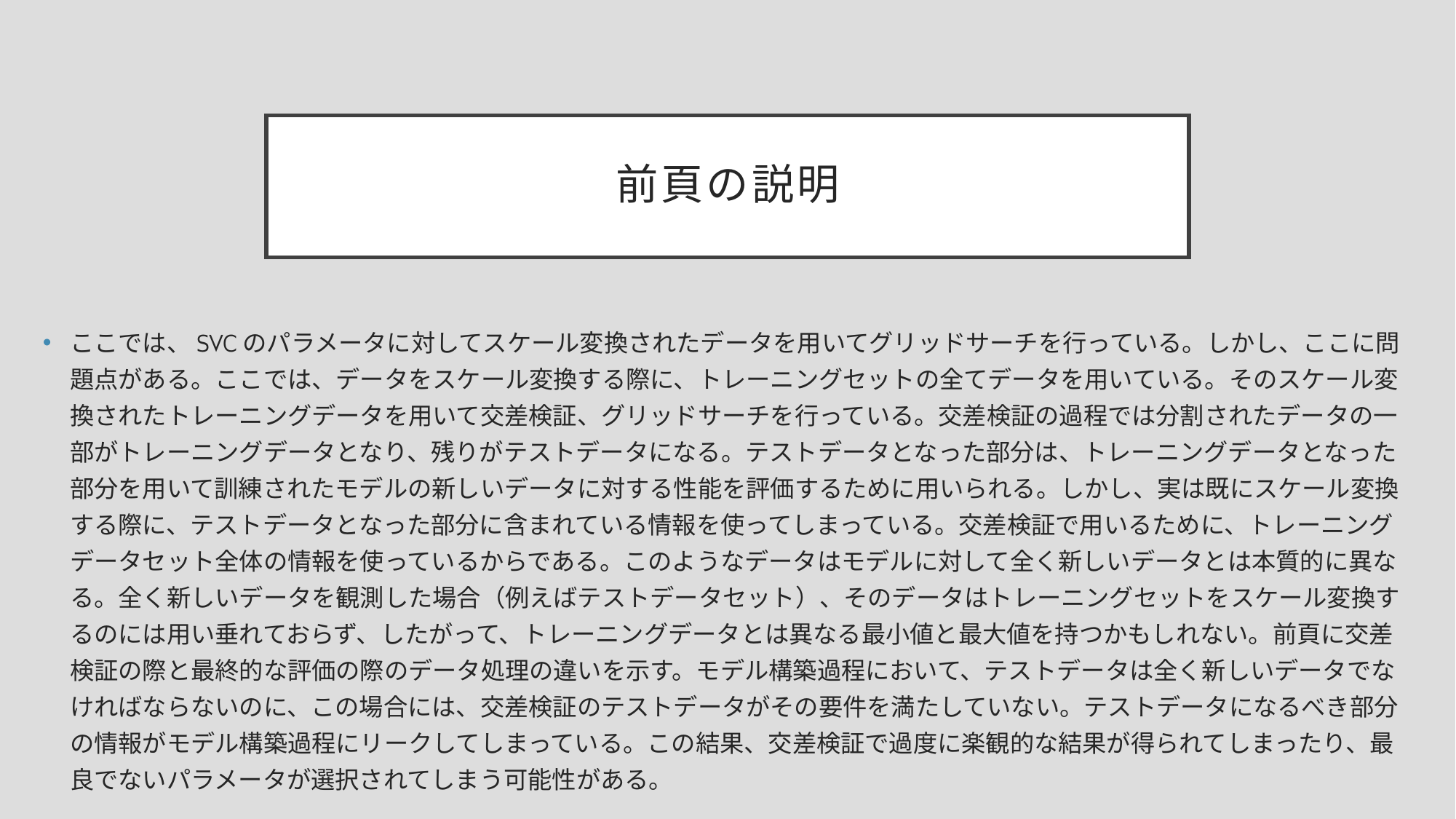

# 前頁の説明
ここでは、SVCのパラメータに対してスケール変換されたデータを用いてグリッドサーチを行っている。しかし、ここに問題点がある。ここでは、データをスケール変換する際に、トレーニングセットの全てデータを用いている。そのスケール変換されたトレーニングデータを用いて交差検証、グリッドサーチを行っている。交差検証の過程では分割されたデータの一部がトレーニングデータとなり、残りがテストデータになる。テストデータとなった部分は、トレーニングデータとなった部分を用いて訓練されたモデルの新しいデータに対する性能を評価するために用いられる。しかし、実は既にスケール変換する際に、テストデータとなった部分に含まれている情報を使ってしまっている。交差検証で用いるために、トレーニングデータセット全体の情報を使っているからである。このようなデータはモデルに対して全く新しいデータとは本質的に異なる。全く新しいデータを観測した場合（例えばテストデータセット）、そのデータはトレーニングセットをスケール変換するのには用い垂れておらず、したがって、トレーニングデータとは異なる最小値と最大値を持つかもしれない。前頁に交差検証の際と最終的な評価の際のデータ処理の違いを示す。モデル構築過程において、テストデータは全く新しいデータでなければならないのに、この場合には、交差検証のテストデータがその要件を満たしていない。テストデータになるべき部分の情報がモデル構築過程にリークしてしまっている。この結果、交差検証で過度に楽観的な結果が得られてしまったり、最良でないパラメータが選択されてしまう可能性がある。